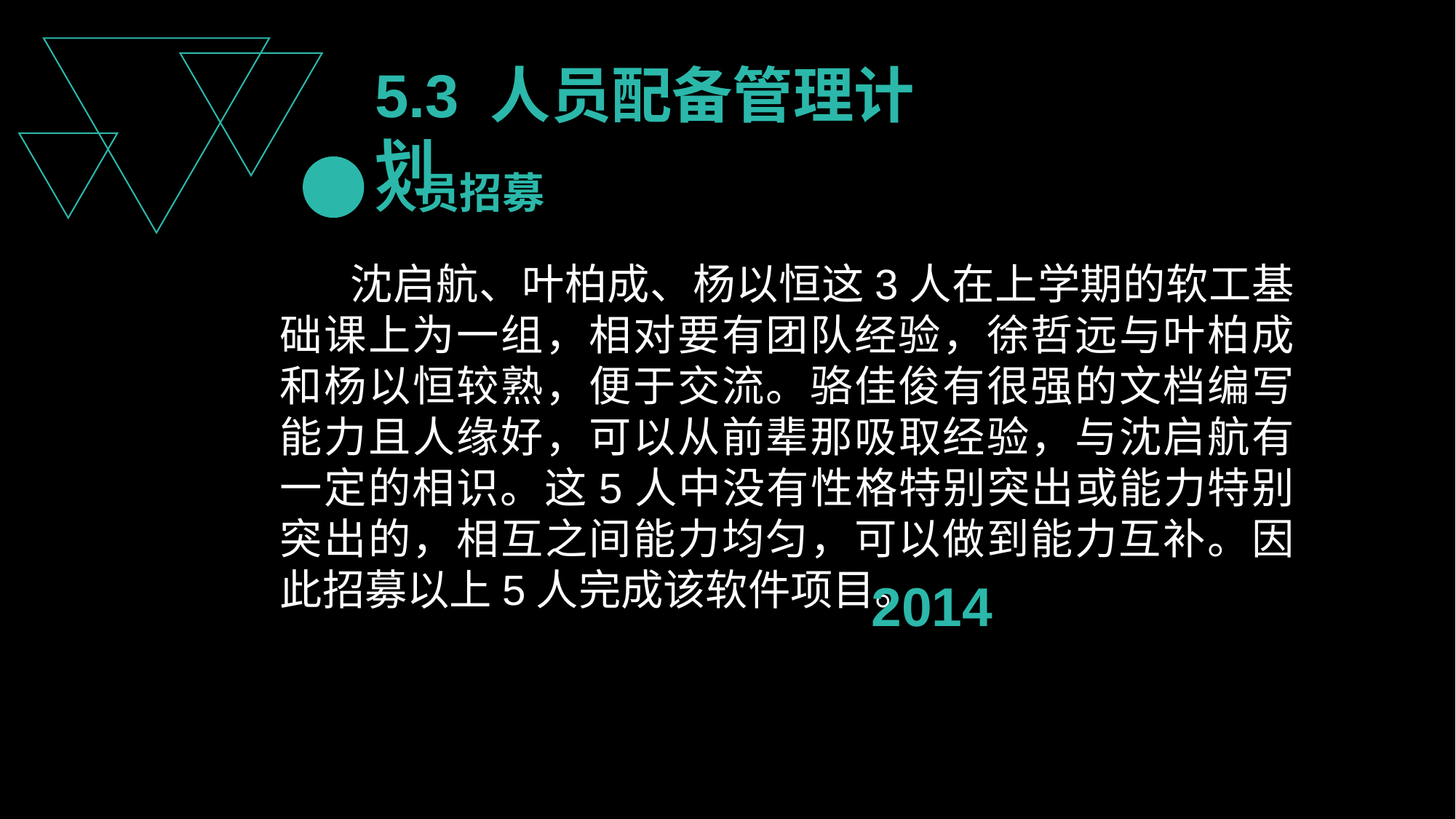

5.3 人员配备管理计划

人员招募
      沈启航、叶柏成、杨以恒这3人在上学期的软工基础课上为一组，相对要有团队经验，徐哲远与叶柏成和杨以恒较熟，便于交流。骆佳俊有很强的文档编写能力且人缘好，可以从前辈那吸取经验，与沈启航有一定的相识。这5人中没有性格特别突出或能力特别突出的，相互之间能力均匀，可以做到能力互补。因此招募以上5人完成该软件项目。
2014